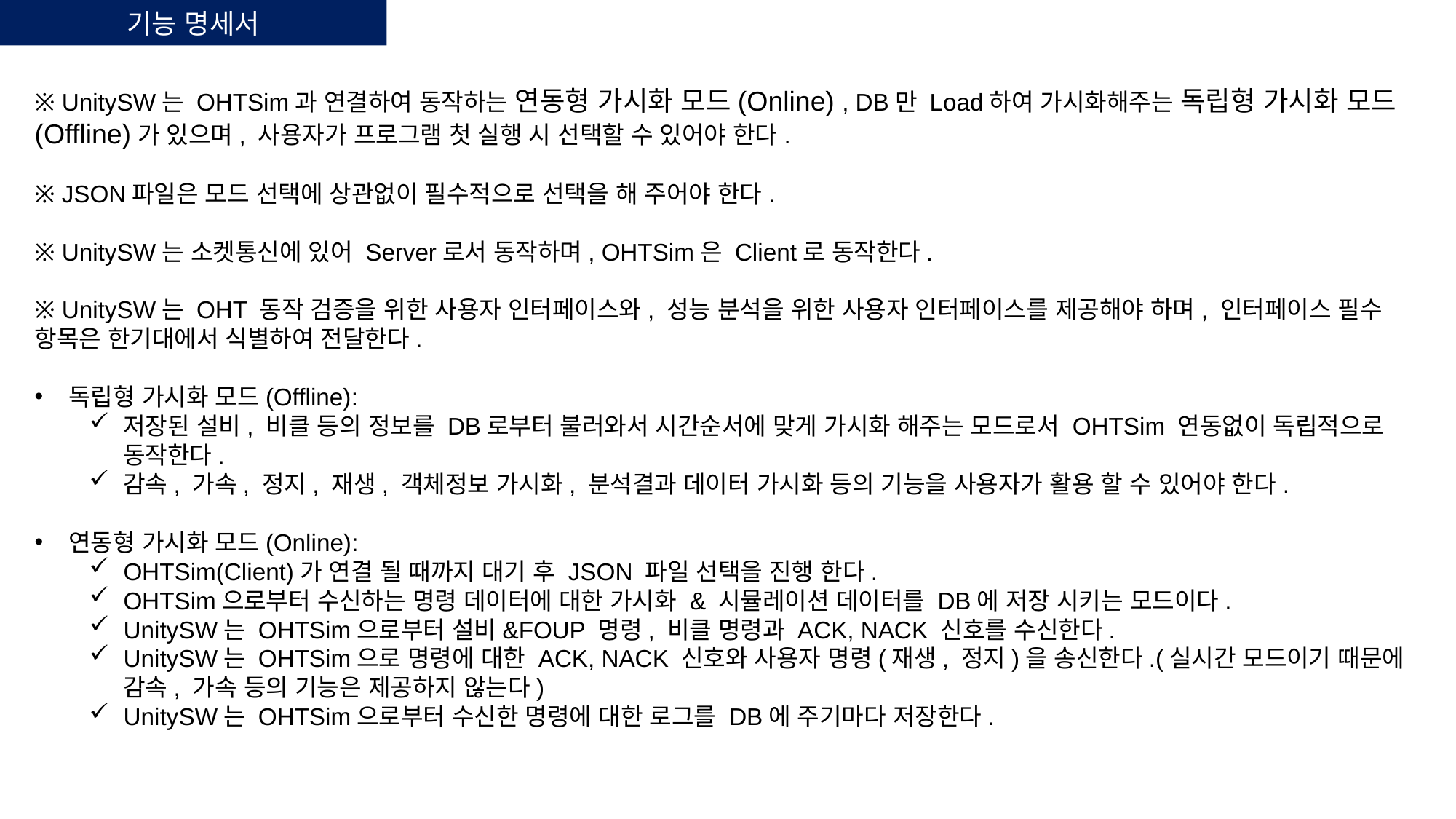

기능 명세서
※ UnitySW는 OHTSim과 연결하여 동작하는 연동형 가시화 모드(Online) , DB만 Load하여 가시화해주는 독립형 가시화 모드(Offline)가 있으며, 사용자가 프로그램 첫 실행 시 선택할 수 있어야 한다.

※ JSON파일은 모드 선택에 상관없이 필수적으로 선택을 해 주어야 한다.

※ UnitySW는 소켓통신에 있어 Server로서 동작하며, OHTSim은 Client로 동작한다.

※ UnitySW는 OHT 동작 검증을 위한 사용자 인터페이스와, 성능 분석을 위한 사용자 인터페이스를 제공해야 하며, 인터페이스 필수 항목은 한기대에서 식별하여 전달한다.

독립형 가시화 모드(Offline):
저장된 설비, 비클 등의 정보를 DB로부터 불러와서 시간순서에 맞게 가시화 해주는 모드로서 OHTSim 연동없이 독립적으로 동작한다.
감속, 가속, 정지, 재생, 객체정보 가시화, 분석결과 데이터 가시화 등의 기능을 사용자가 활용 할 수 있어야 한다.

연동형 가시화 모드(Online):
OHTSim(Client)가 연결 될 때까지 대기 후 JSON 파일 선택을 진행 한다.
OHTSim으로부터 수신하는 명령 데이터에 대한 가시화 & 시뮬레이션 데이터를 DB에 저장 시키는 모드이다.
UnitySW는 OHTSim으로부터 설비&FOUP 명령, 비클 명령과 ACK, NACK 신호를 수신한다.
UnitySW는 OHTSim으로 명령에 대한 ACK, NACK 신호와 사용자 명령(재생, 정지)을 송신한다.(실시간 모드이기 때문에 감속, 가속 등의 기능은 제공하지 않는다)
UnitySW는 OHTSim으로부터 수신한 명령에 대한 로그를 DB에 주기마다 저장한다.